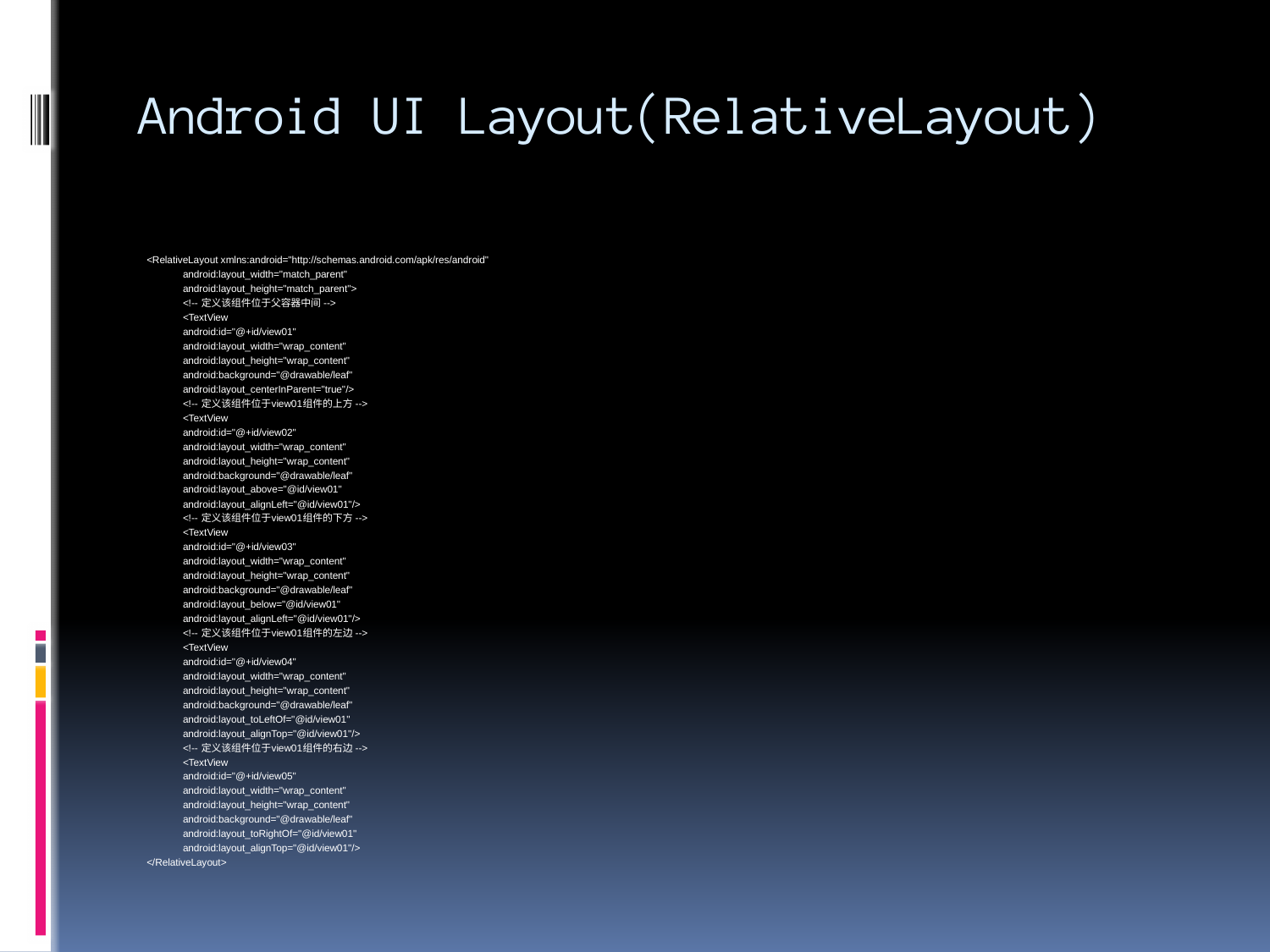

# Android UI Layout(RelativeLayout)
<RelativeLayout xmlns:android="http://schemas.android.com/apk/res/android"
				android:layout_width="match_parent"
				android:layout_height="match_parent">
	<!-- 定义该组件位于父容器中间 -->
	<TextView
		android:id="@+id/view01"
		android:layout_width="wrap_content"
		android:layout_height="wrap_content"
		android:background="@drawable/leaf"
		android:layout_centerInParent="true"/>
	<!-- 定义该组件位于view01组件的上方 -->
	<TextView
		android:id="@+id/view02"
		android:layout_width="wrap_content"
		android:layout_height="wrap_content"
		android:background="@drawable/leaf"
		android:layout_above="@id/view01"
		android:layout_alignLeft="@id/view01"/>
	<!-- 定义该组件位于view01组件的下方 -->
	<TextView
		android:id="@+id/view03"
		android:layout_width="wrap_content"
		android:layout_height="wrap_content"
		android:background="@drawable/leaf"
		android:layout_below="@id/view01"
		android:layout_alignLeft="@id/view01"/>
	<!-- 定义该组件位于view01组件的左边 -->
	<TextView
		android:id="@+id/view04"
		android:layout_width="wrap_content"
		android:layout_height="wrap_content"
		android:background="@drawable/leaf"
		android:layout_toLeftOf="@id/view01"
		android:layout_alignTop="@id/view01"/>
	<!-- 定义该组件位于view01组件的右边 -->
	<TextView
		android:id="@+id/view05"
		android:layout_width="wrap_content"
		android:layout_height="wrap_content"
		android:background="@drawable/leaf"
		android:layout_toRightOf="@id/view01"
		android:layout_alignTop="@id/view01"/>
</RelativeLayout>